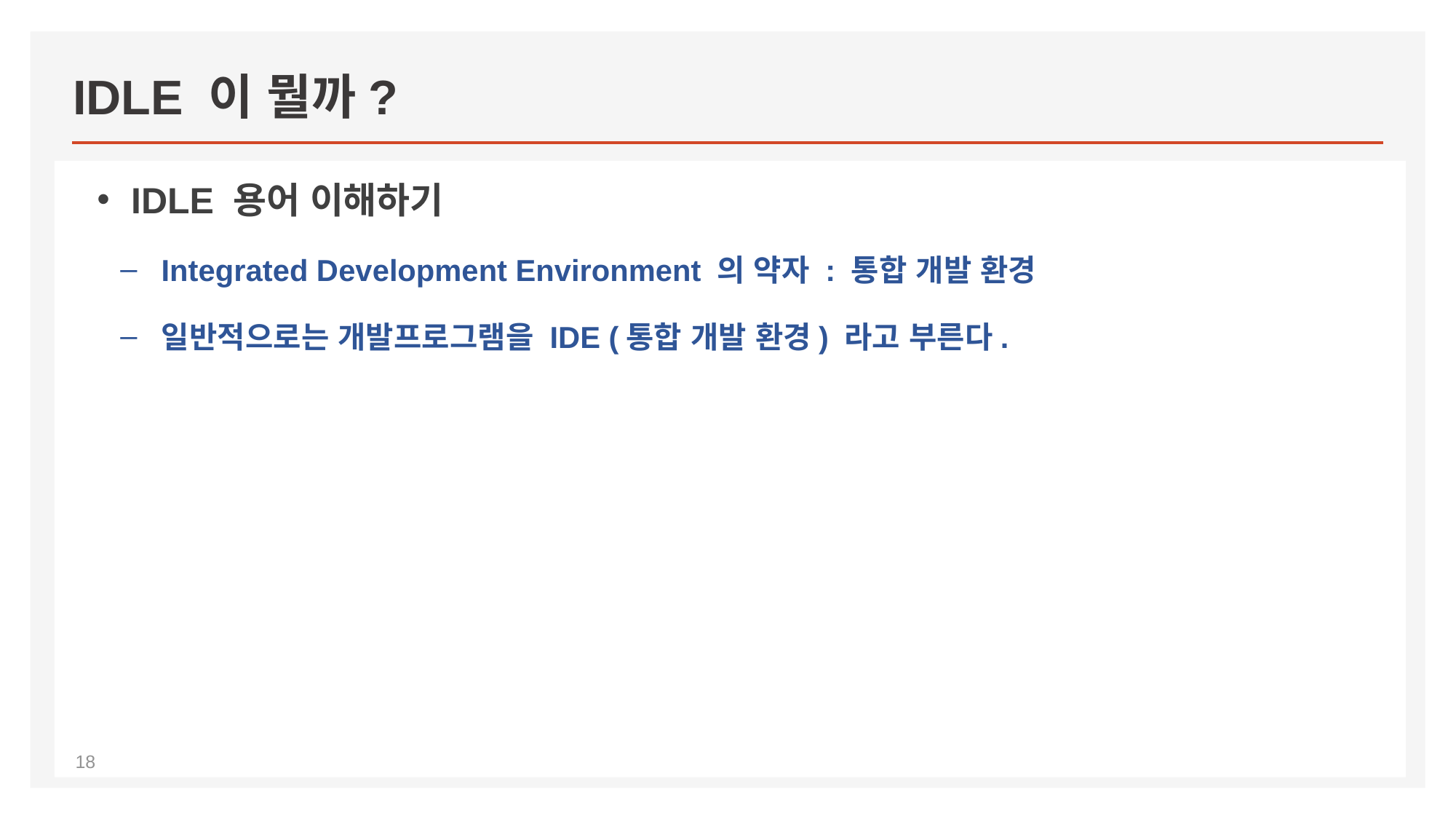

# IDLE 이 뭘까?
IDLE 용어 이해하기
Integrated Development Environment 의 약자 : 통합 개발 환경
일반적으로는 개발프로그램을 IDE (통합 개발 환경) 라고 부른다.
18